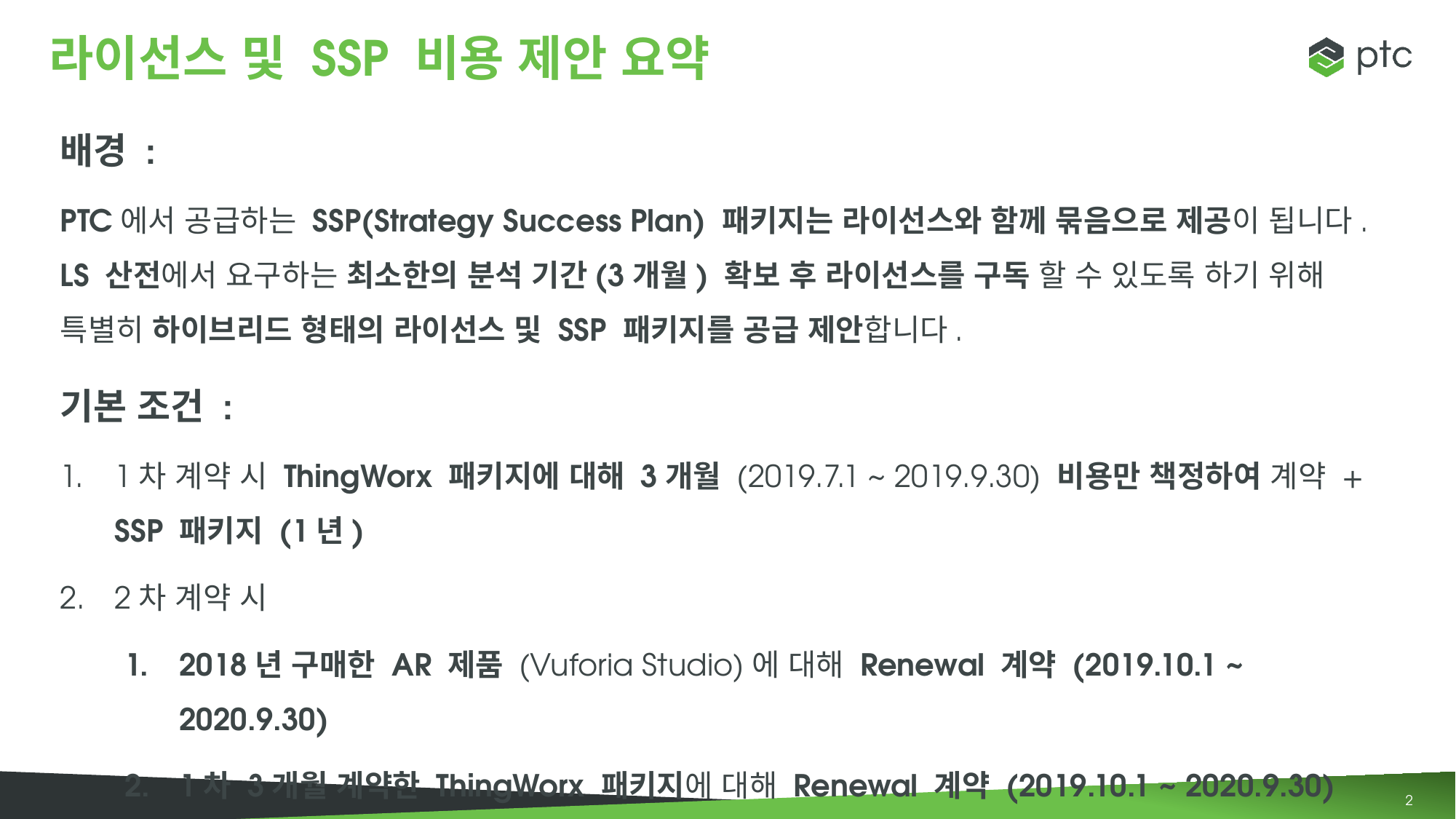

# 라이선스 및 SSP 비용 제안 요약
배경 :
PTC에서 공급하는 SSP(Strategy Success Plan) 패키지는 라이선스와 함께 묶음으로 제공이 됩니다. LS 산전에서 요구하는 최소한의 분석 기간(3개월) 확보 후 라이선스를 구독 할 수 있도록 하기 위해 특별히 하이브리드 형태의 라이선스 및 SSP 패키지를 공급 제안합니다.
기본 조건 :
1차 계약 시 ThingWorx 패키지에 대해 3개월 (2019.7.1 ~ 2019.9.30) 비용만 책정하여 계약 + SSP 패키지 (1년)
2차 계약 시
2018년 구매한 AR 제품 (Vuforia Studio)에 대해 Renewal 계약 (2019.10.1 ~ 2020.9.30)
1차 3개월 계약한 ThingWorx 패키지에 대해 Renewal 계약 (2019.10.1 ~ 2020.9.30)